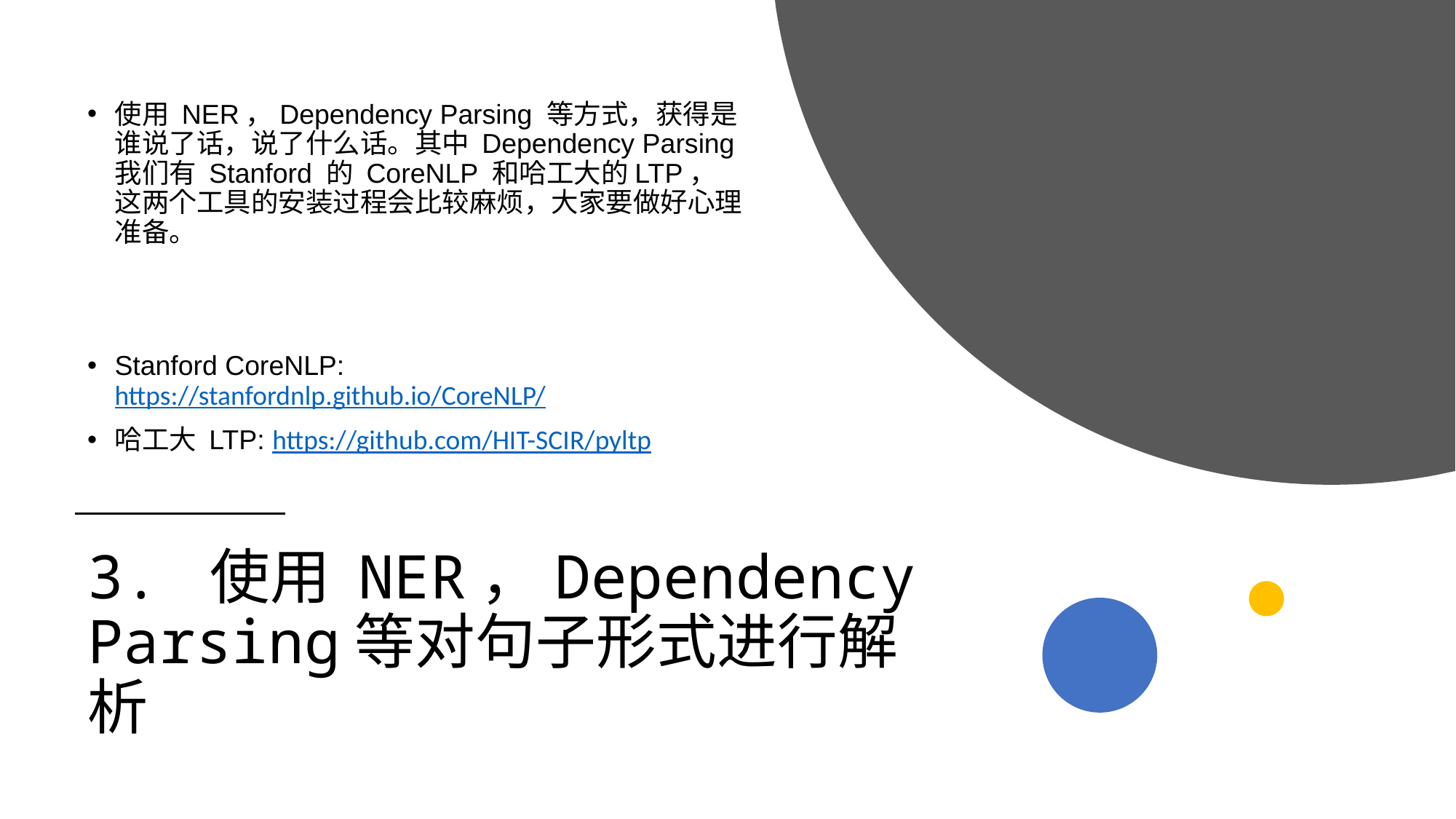

使用 NER，Dependency Parsing 等方式，获得是谁说了话，说了什么话。其中 Dependency Parsing 我们有 Stanford 的 CoreNLP 和哈工大的LTP，这两个工具的安装过程会比较麻烦，大家要做好心理准备。

Stanford CoreNLP:https://stanfordnlp.github.io/CoreNLP/
哈工大 LTP: https://github.com/HIT-SCIR/pyltp
# 3. 使用 NER，Dependency Parsing等对句子形式进行解析